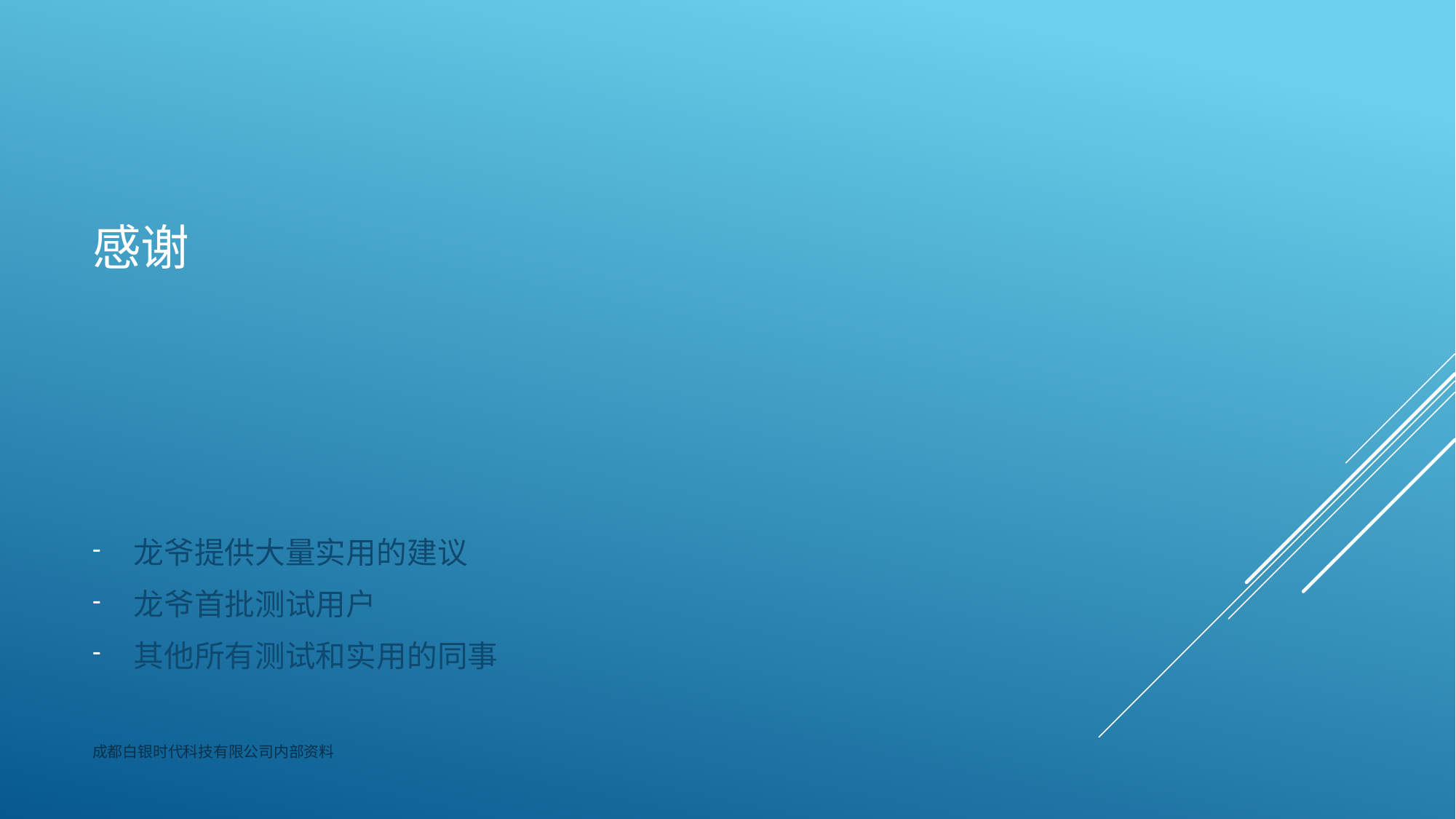

# 感谢
龙爷提供大量实用的建议
龙爷首批测试用户
其他所有测试和实用的同事
成都白银时代科技有限公司内部资料